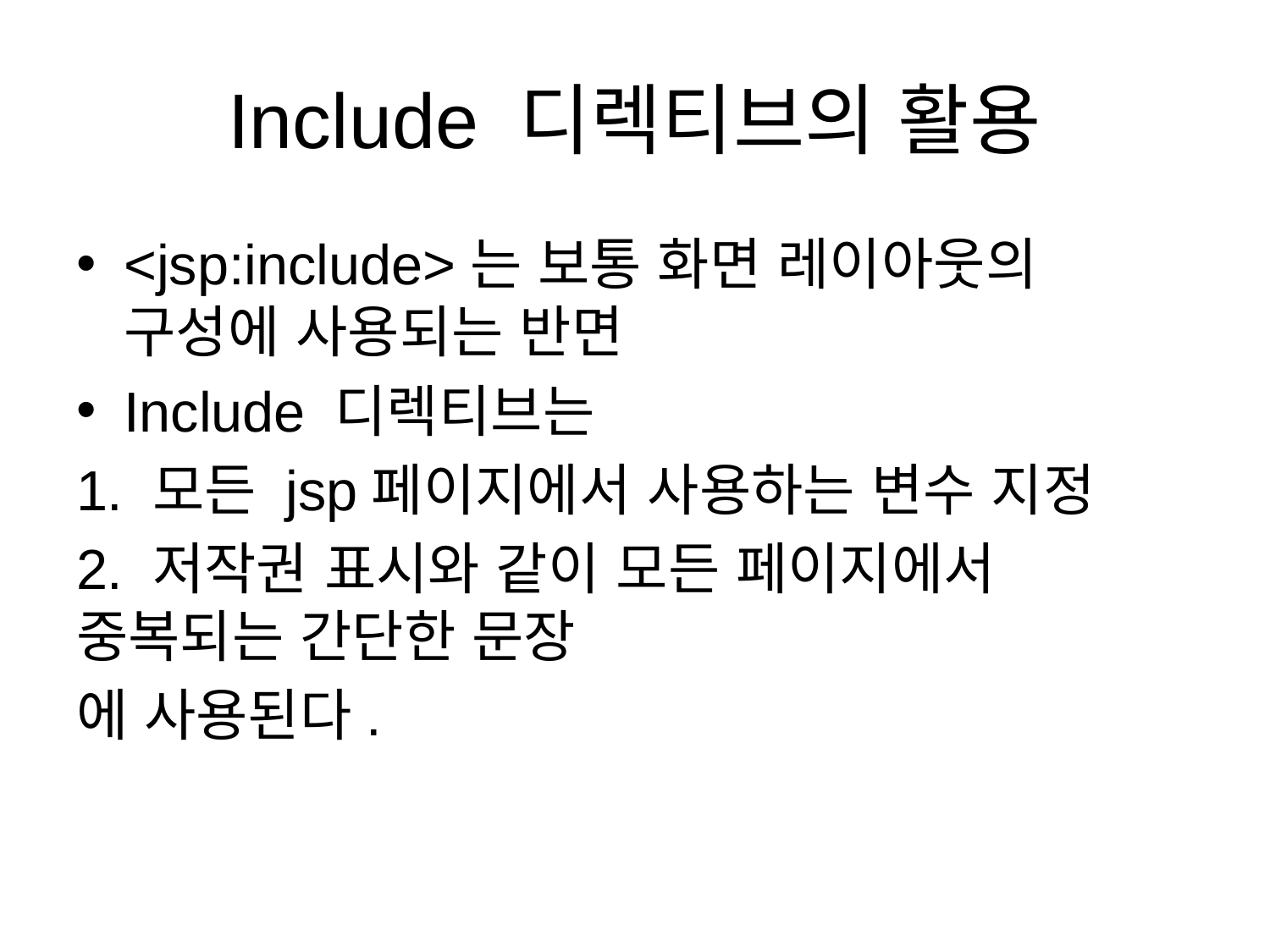

# Include 디렉티브의 활용
<jsp:include>는 보통 화면 레이아웃의 구성에 사용되는 반면
Include 디렉티브는
1. 모든 jsp페이지에서 사용하는 변수 지정
2. 저작권 표시와 같이 모든 페이지에서 중복되는 간단한 문장
에 사용된다.